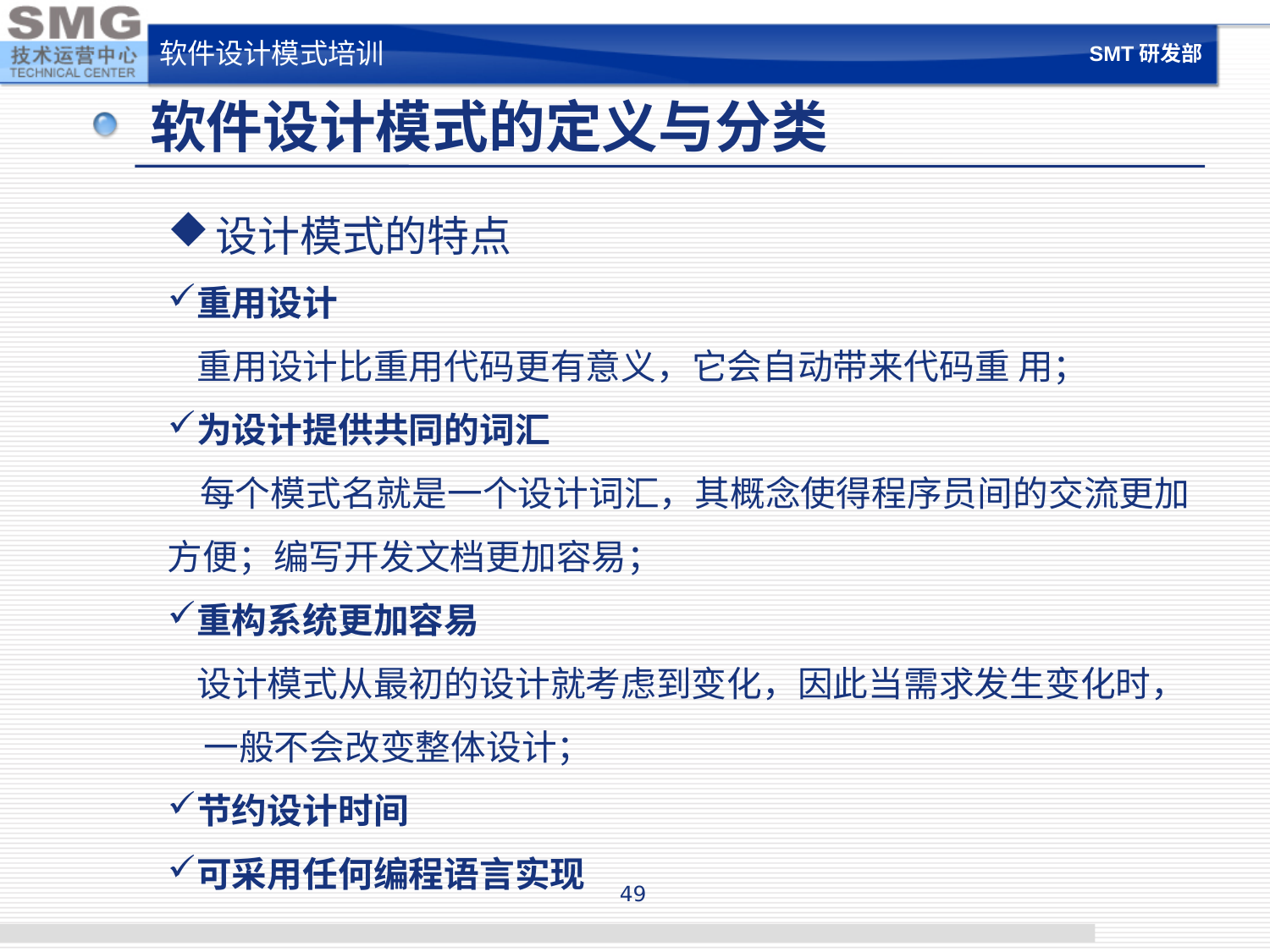

SMT研发部
软件设计模式培训
# 软件设计模式的定义与分类
设计模式的特点
重用设计
重用设计比重用代码更有意义，它会自动带来代码重 用；
为设计提供共同的词汇
   每个模式名就是一个设计词汇，其概念使得程序员间的交流更加 方便；编写开发文档更加容易；
重构系统更加容易
设计模式从最初的设计就考虑到变化，因此当需求发生变化时，一般不会改变整体设计；
节约设计时间
可采用任何编程语言实现
49